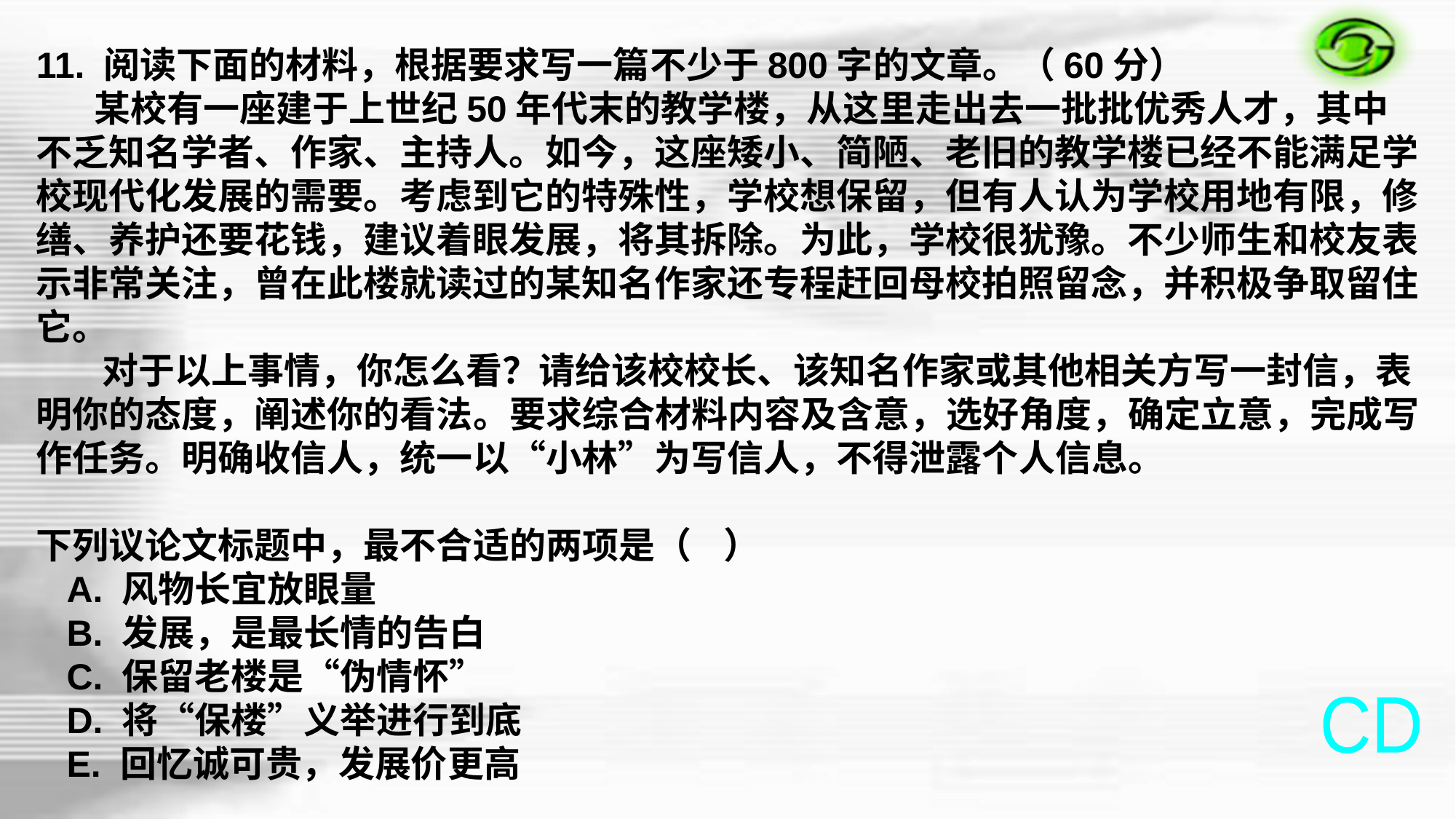

11. 阅读下面的材料，根据要求写一篇不少于800字的文章。（60分）
      某校有一座建于上世纪50年代末的教学楼，从这里走出去一批批优秀人才，其中不乏知名学者、作家、主持人。如今，这座矮小、简陋、老旧的教学楼已经不能满足学校现代化发展的需要。考虑到它的特殊性，学校想保留，但有人认为学校用地有限，修缮、养护还要花钱，建议着眼发展，将其拆除。为此，学校很犹豫。不少师生和校友表示非常关注，曾在此楼就读过的某知名作家还专程赶回母校拍照留念，并积极争取留住它。
       对于以上事情，你怎么看？请给该校校长、该知名作家或其他相关方写一封信，表明你的态度，阐述你的看法。要求综合材料内容及含意，选好角度，确定立意，完成写作任务。明确收信人，统一以“小林”为写信人，不得泄露个人信息。

下列议论文标题中，最不合适的两项是（    ）
   A. 风物长宜放眼量
   B. 发展，是最长情的告白
   C. 保留老楼是“伪情怀”
   D. 将“保楼”义举进行到底
   E. 回忆诚可贵，发展价更高
CD